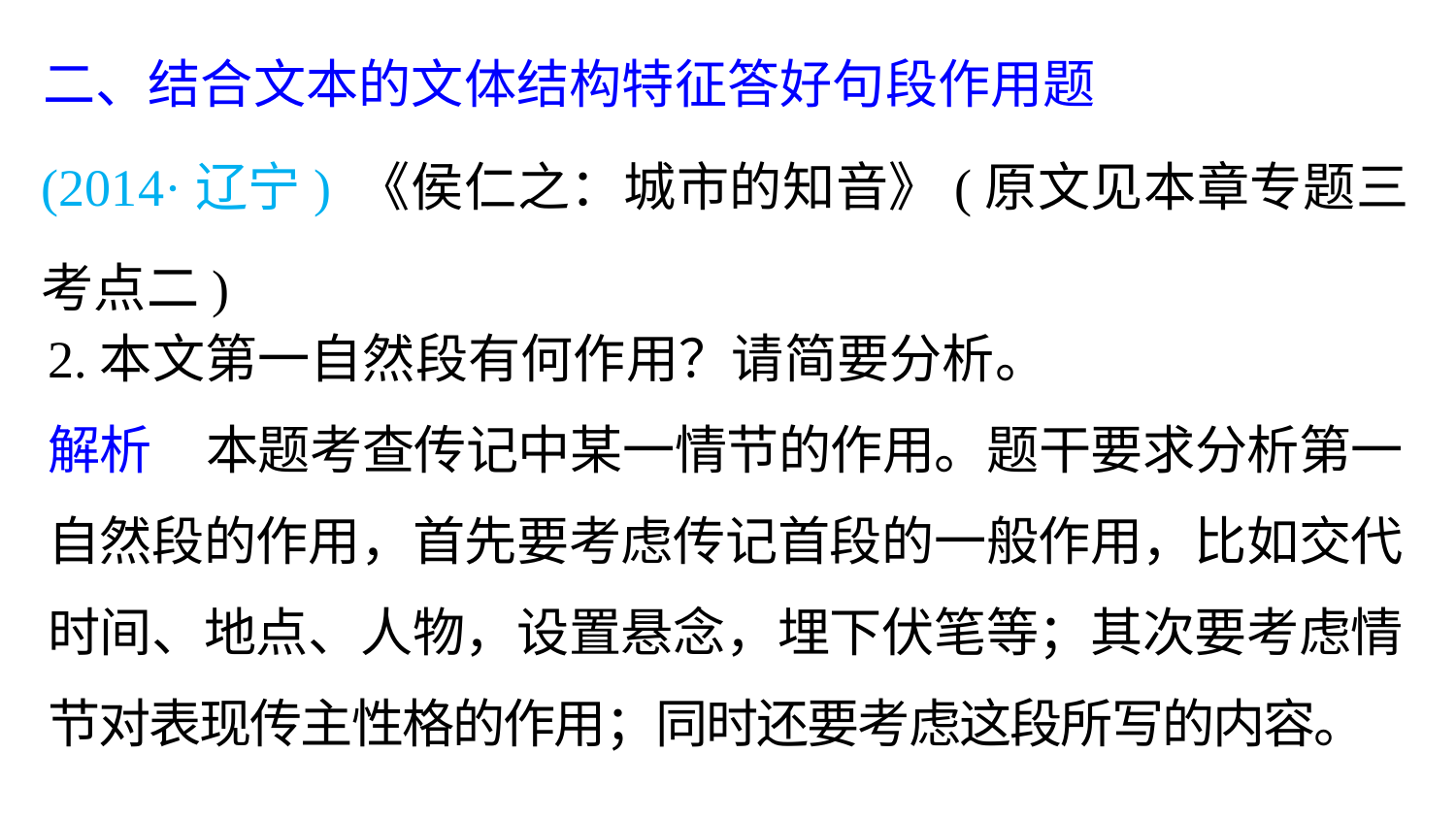

二、结合文本的文体结构特征答好句段作用题
(2014·辽宁) 《侯仁之：城市的知音》(原文见本章专题三考点二)
2.本文第一自然段有何作用？请简要分析。
解析　本题考查传记中某一情节的作用。题干要求分析第一自然段的作用，首先要考虑传记首段的一般作用，比如交代时间、地点、人物，设置悬念，埋下伏笔等；其次要考虑情节对表现传主性格的作用；同时还要考虑这段所写的内容。